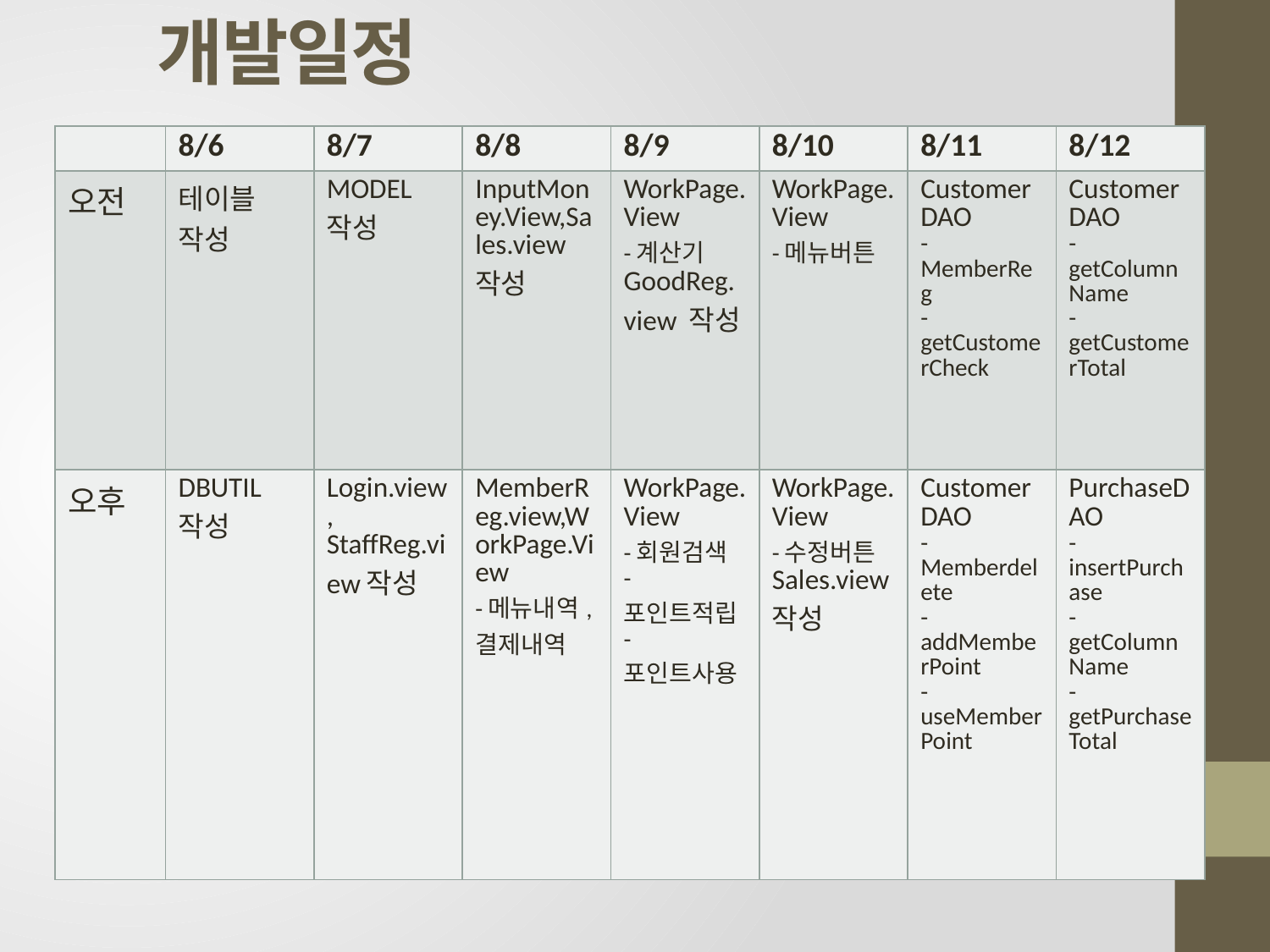

# 개발일정
|  | 8/6 | 8/7 | 8/8 | 8/9 | 8/10 | 8/11 | 8/12 |
| --- | --- | --- | --- | --- | --- | --- | --- |
| 오전 | 테이블 작성 | MODEL 작성 | InputMoney.View,Sales.view 작성 | WorkPage.View -계산기 GoodReg.view 작성 | WorkPage.View -메뉴버튼 | CustomerDAO -MemberReg - getCustomerCheck | CustomerDAO -getColumnName -getCustomerTotal |
| 오후 | DBUTIL 작성 | Login.view , StaffReg.view작성 | MemberReg.view,WorkPage.View -메뉴내역,결제내역 | WorkPage.View -회원검색 -포인트적립 -포인트사용 | WorkPage.View -수정버튼 Sales.view 작성 | CustomerDAO -Memberdelete -addMemberPoint -useMemberPoint | PurchaseDAO -insertPurchase -getColumnName -getPurchaseTotal |